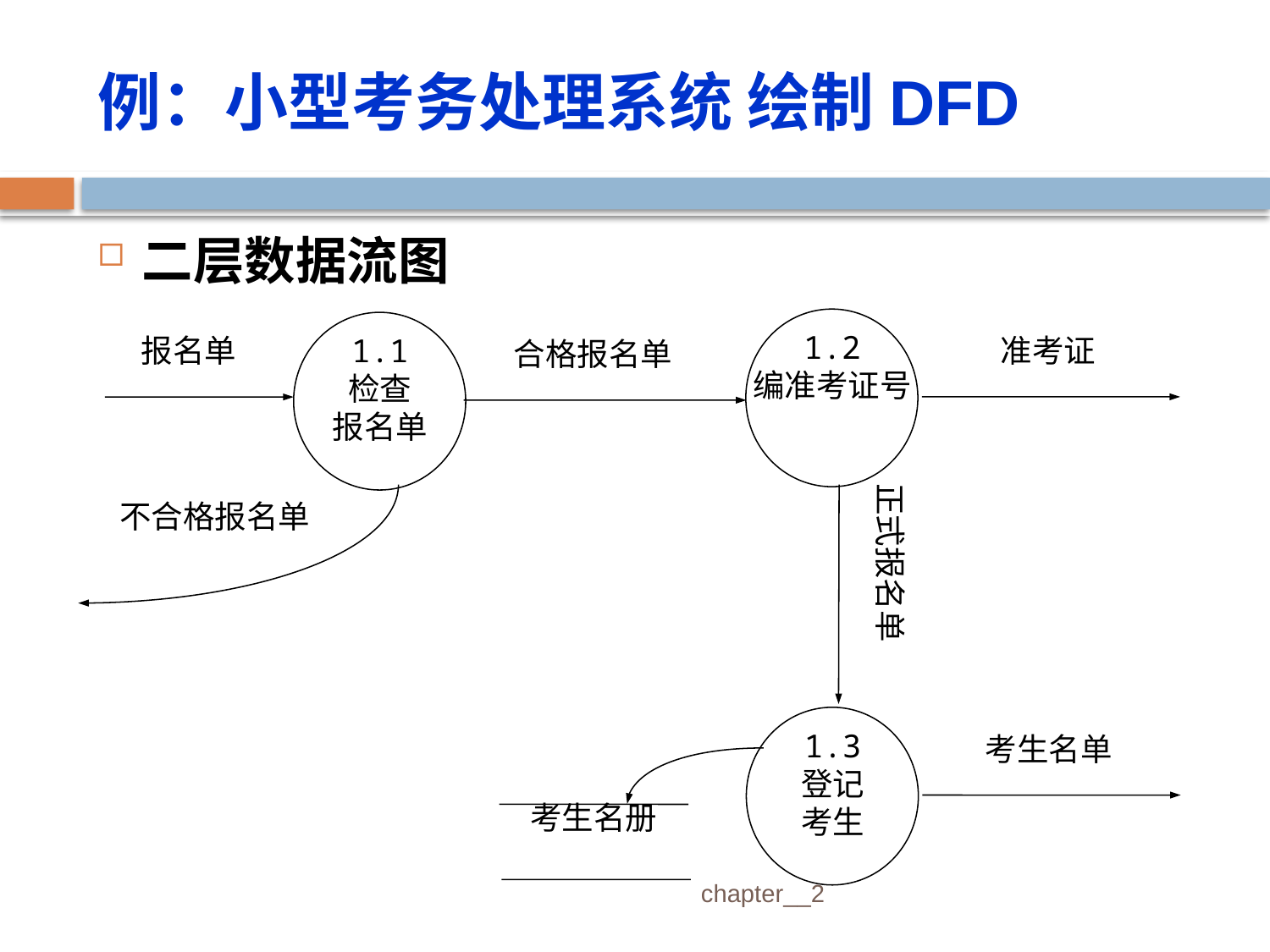

# 例：小型考务处理系统 绘制DFD
38
二层数据流图

1.2
编准考证号
准考证

1.1
检查
报名单
报名单

合格报名单

 正式报名单

不合格报名单

1.3
登记
考生
考生名单

考生名册

 chapter__2